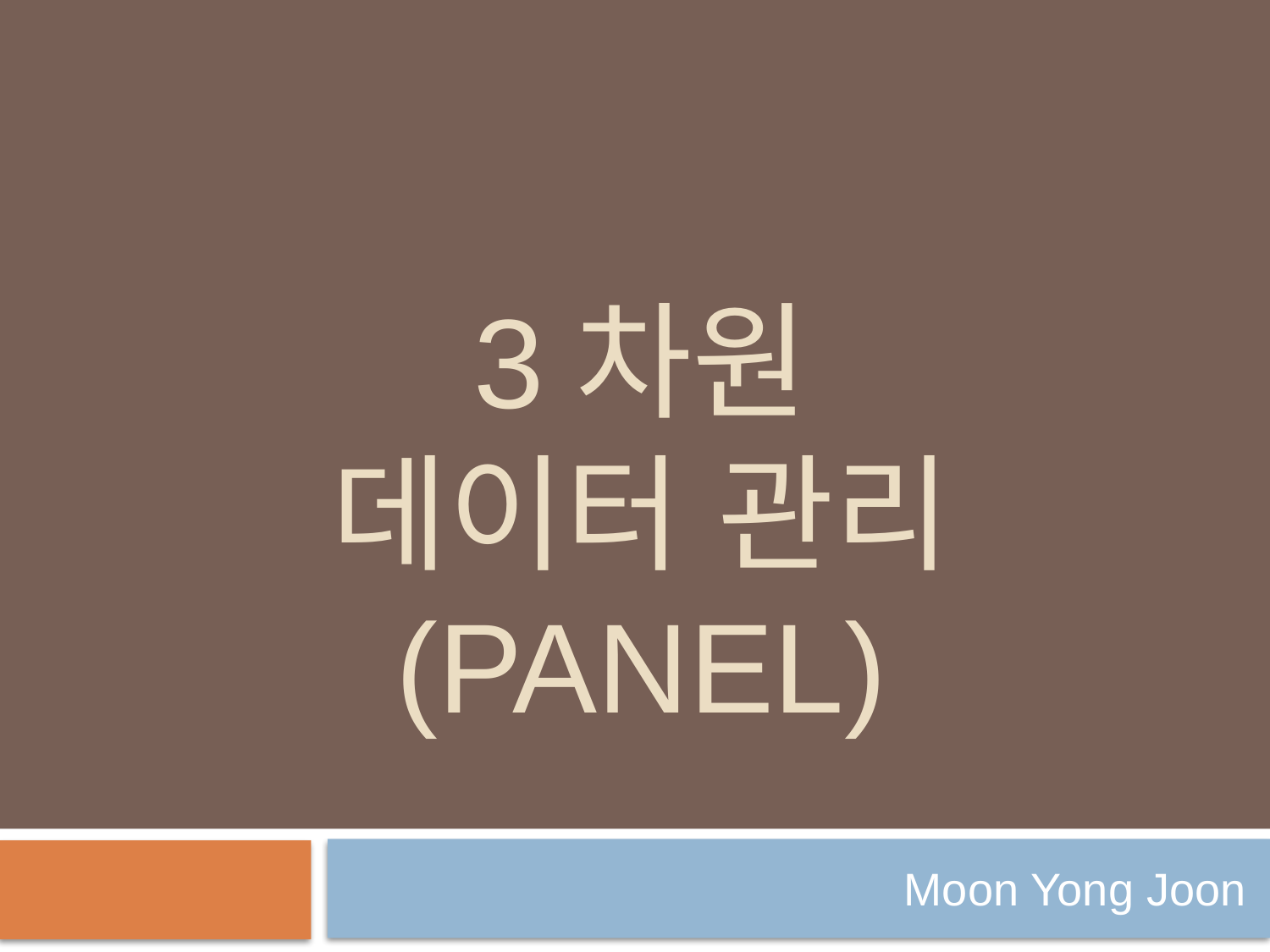

# 3차원 데이터 관리 (Panel)
Moon Yong Joon